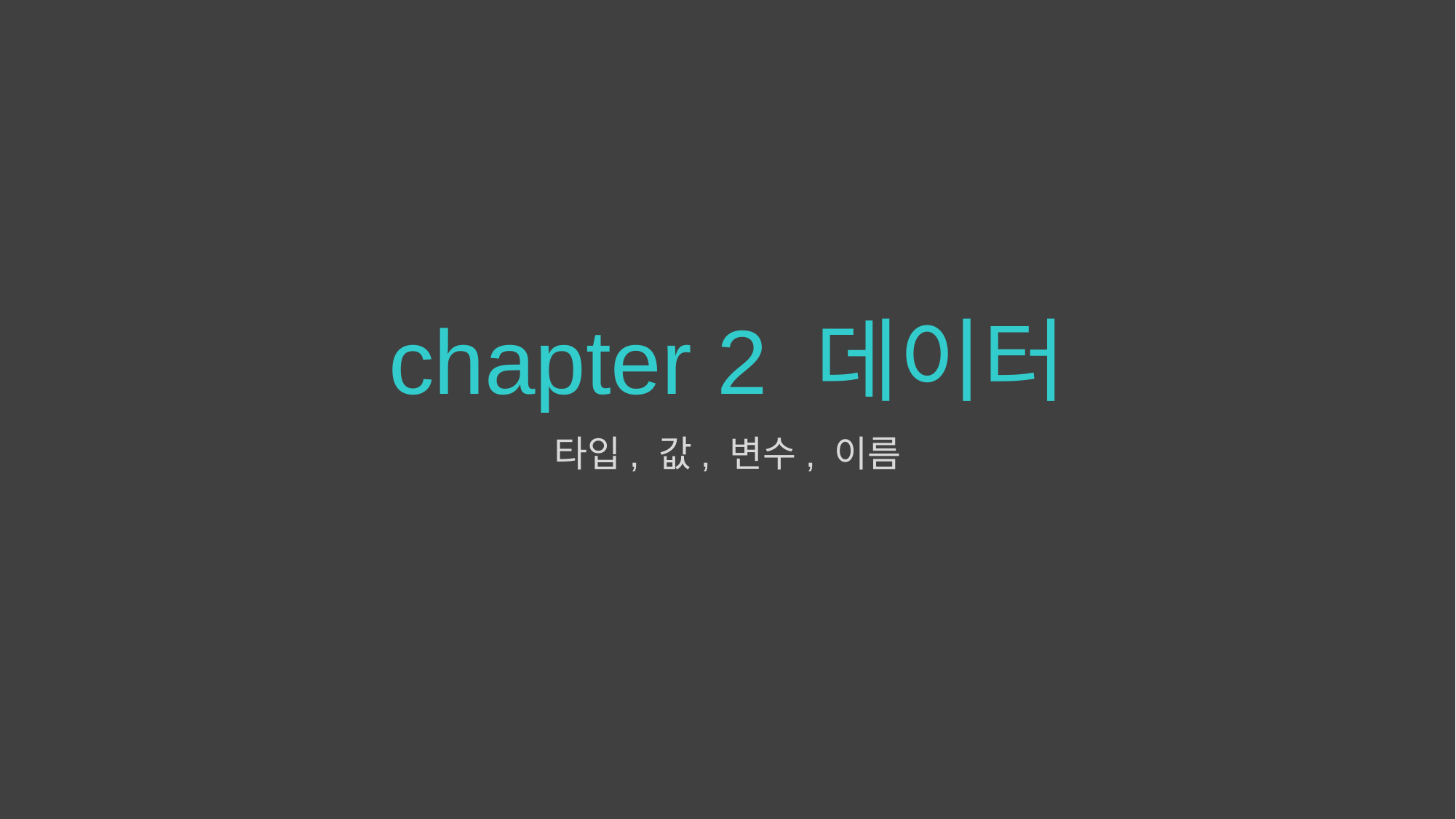

# chapter 2 데이터
타입, 값, 변수, 이름